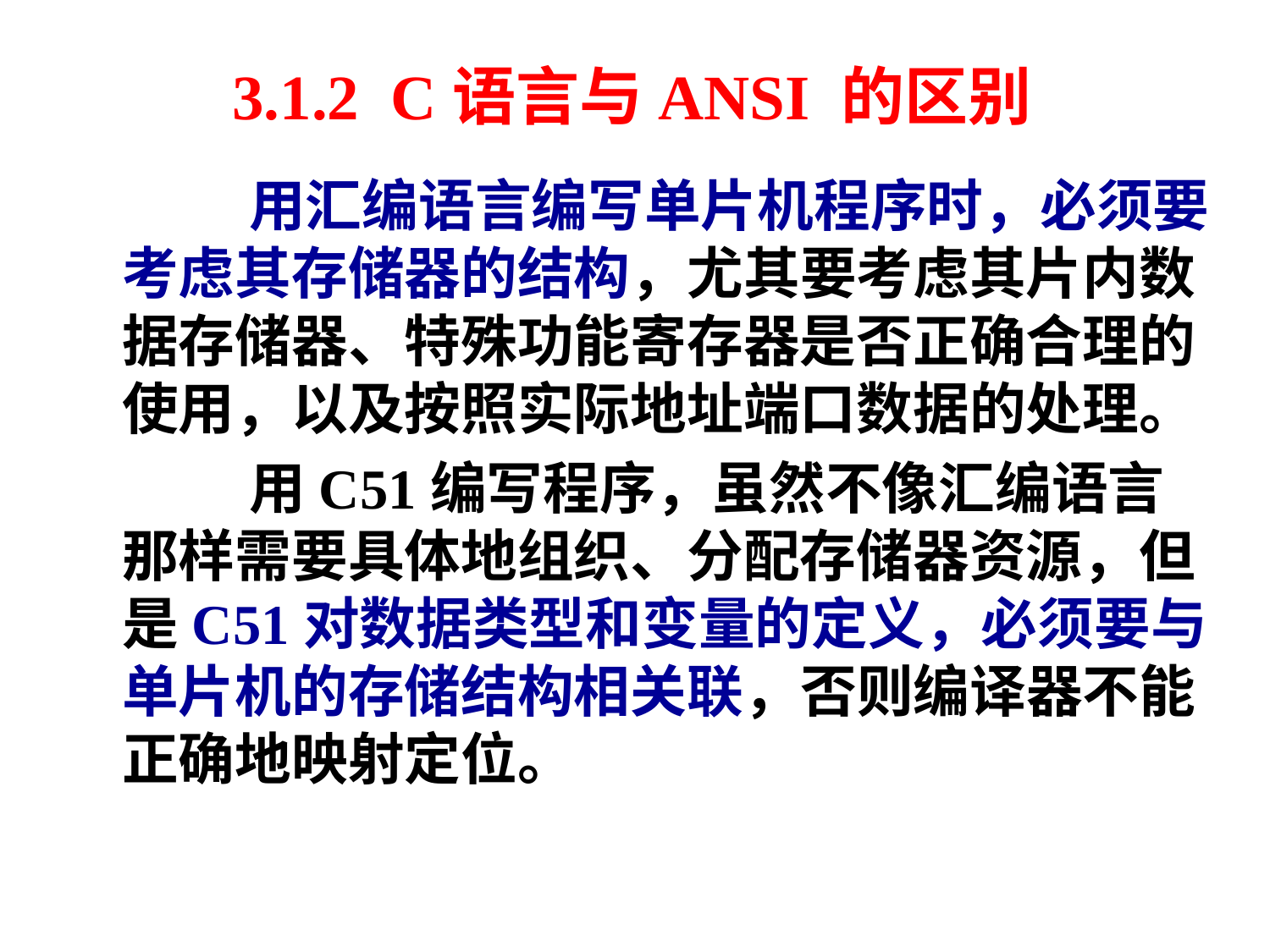

# 3.1.2  C语言与ANSI 的区别
		用汇编语言编写单片机程序时，必须要考虑其存储器的结构，尤其要考虑其片内数据存储器、特殊功能寄存器是否正确合理的使用，以及按照实际地址端口数据的处理。
		用C51编写程序，虽然不像汇编语言那样需要具体地组织、分配存储器资源，但是C51对数据类型和变量的定义，必须要与单片机的存储结构相关联，否则编译器不能正确地映射定位。